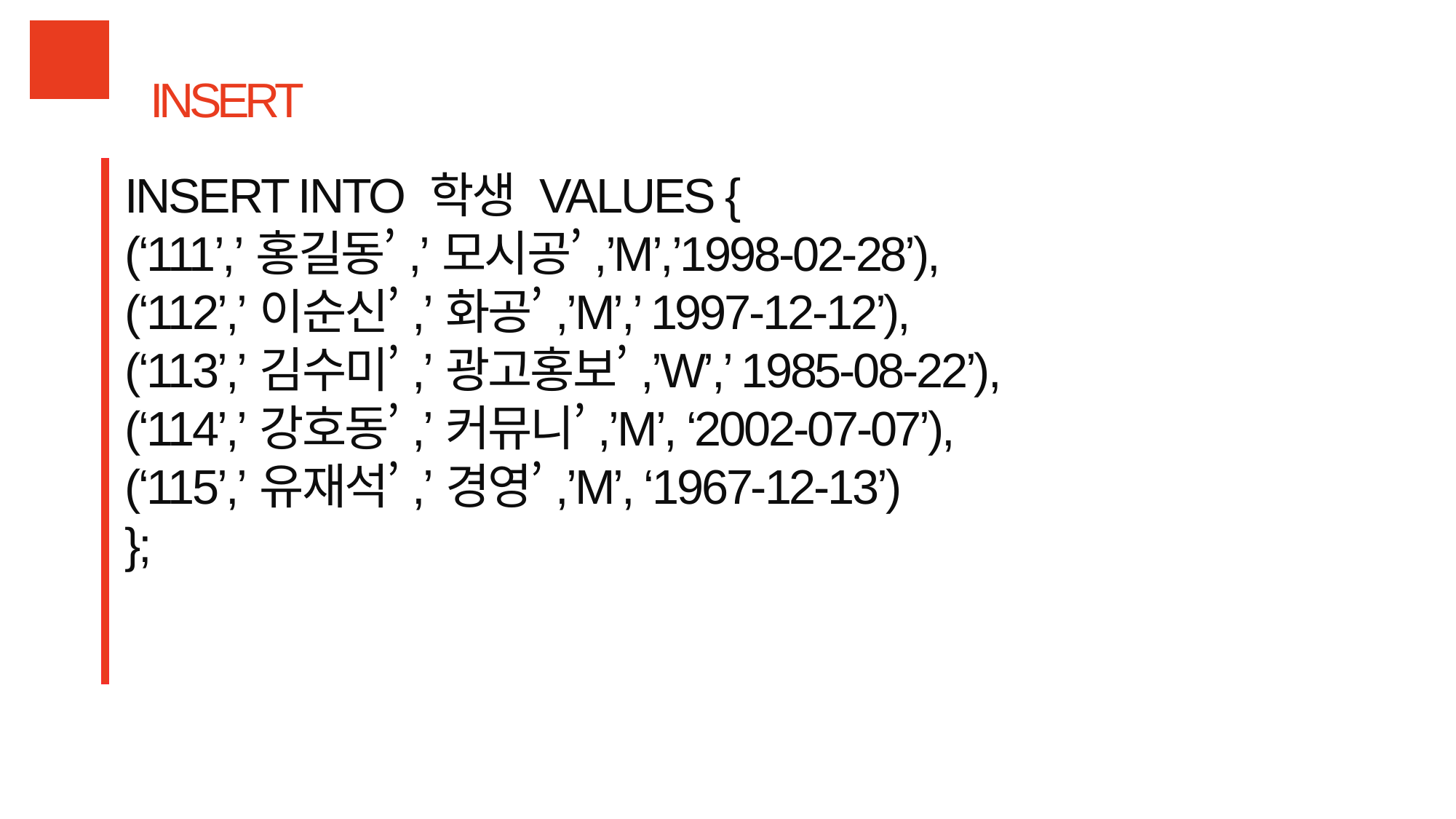

INSERT

INSERT INTO 학생 VALUES {
(‘111’,’홍길동’,’모시공’,’M’,’1998-02-28’),
(‘112’,’이순신’,’화공’,’M’,’ 1997-12-12’),
(‘113’,’김수미’,’광고홍보’,’W’,’ 1985-08-22’),
(‘114’,’강호동’,’커뮤니’,’M’, ‘2002-07-07’),
(‘115’,’유재석’,’경영’,’M’, ‘1967-12-13’)
};